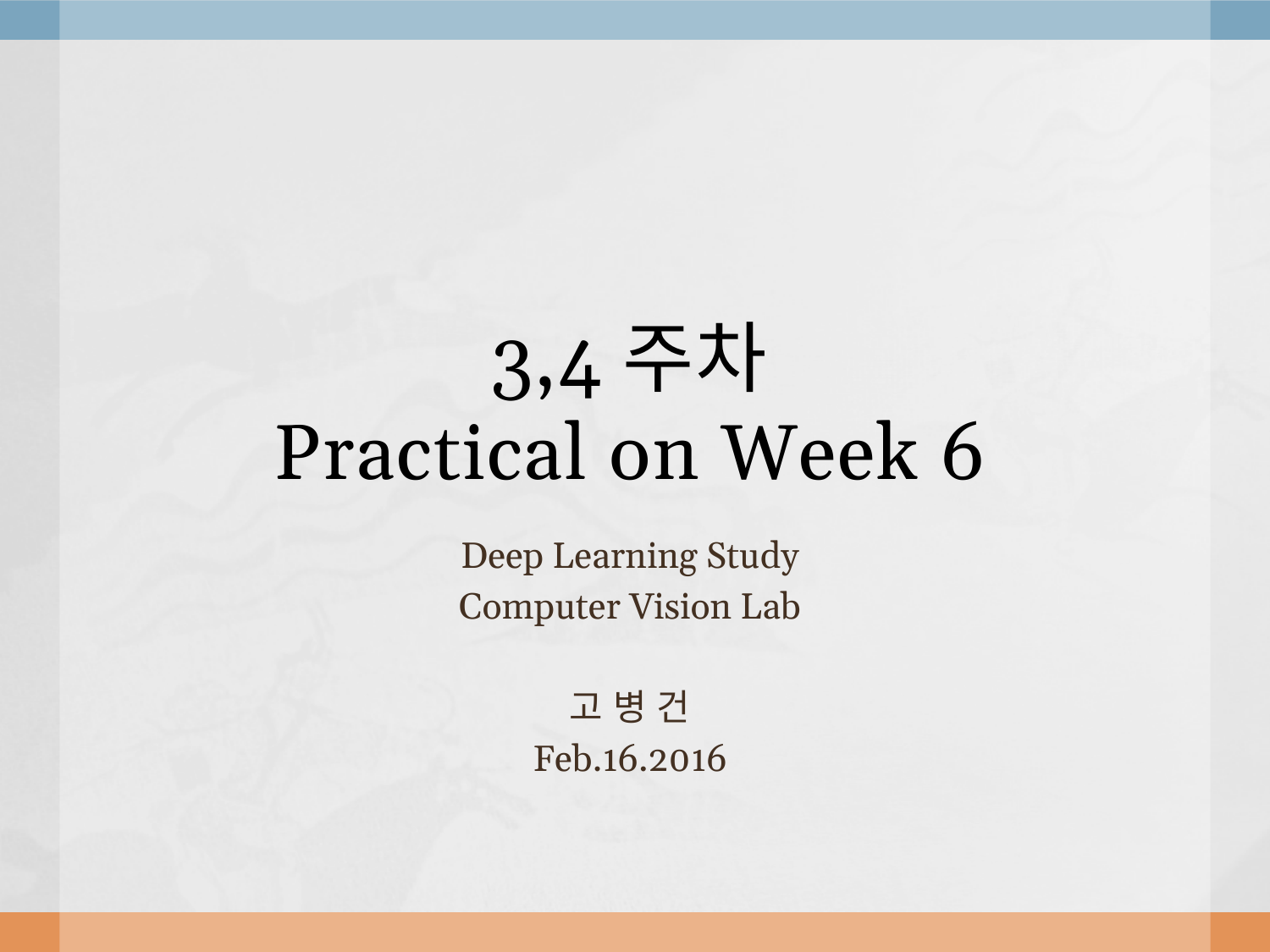

# 3,4주차 Practical on Week 6
Deep Learning Study
Computer Vision Lab

고 병 건
Feb.16.2016